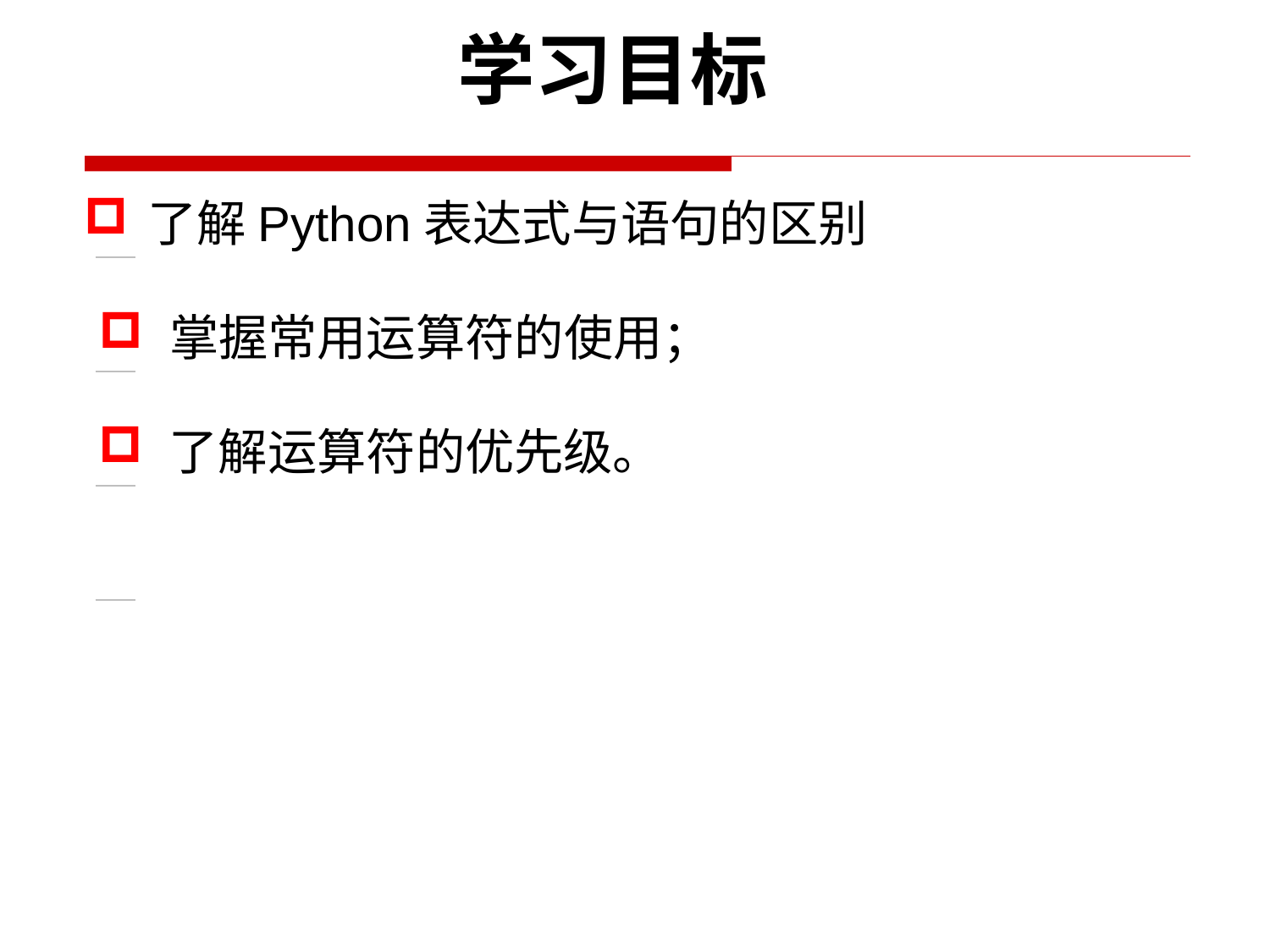

学习目标
了解Python表达式与语句的区别

 掌握常用运算符的使用；

 了解运算符的优先级。